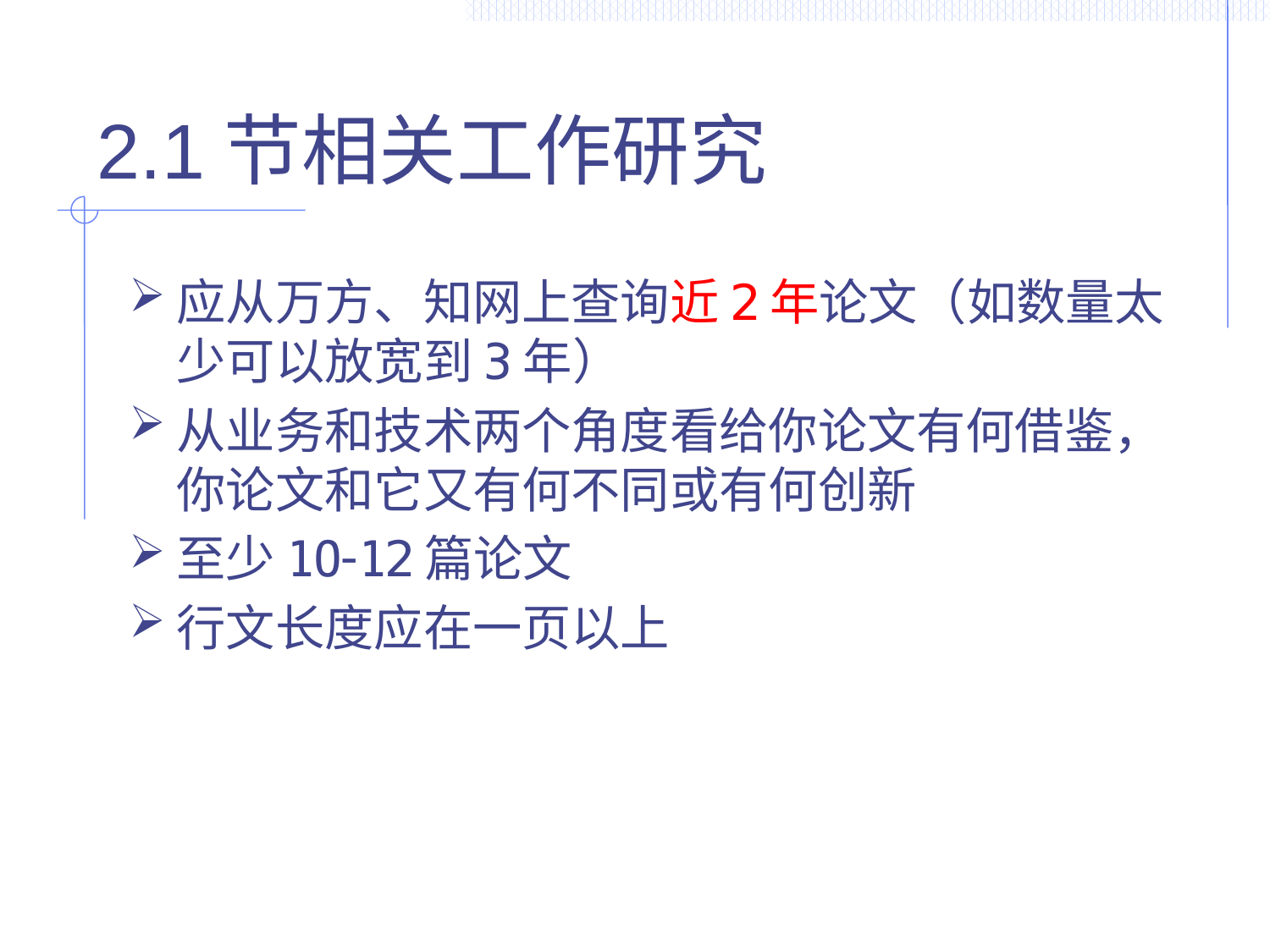

# 2.1节相关工作研究
应从万方、知网上查询近2年论文（如数量太少可以放宽到3年）
从业务和技术两个角度看给你论文有何借鉴，你论文和它又有何不同或有何创新
至少10-12篇论文
行文长度应在一页以上